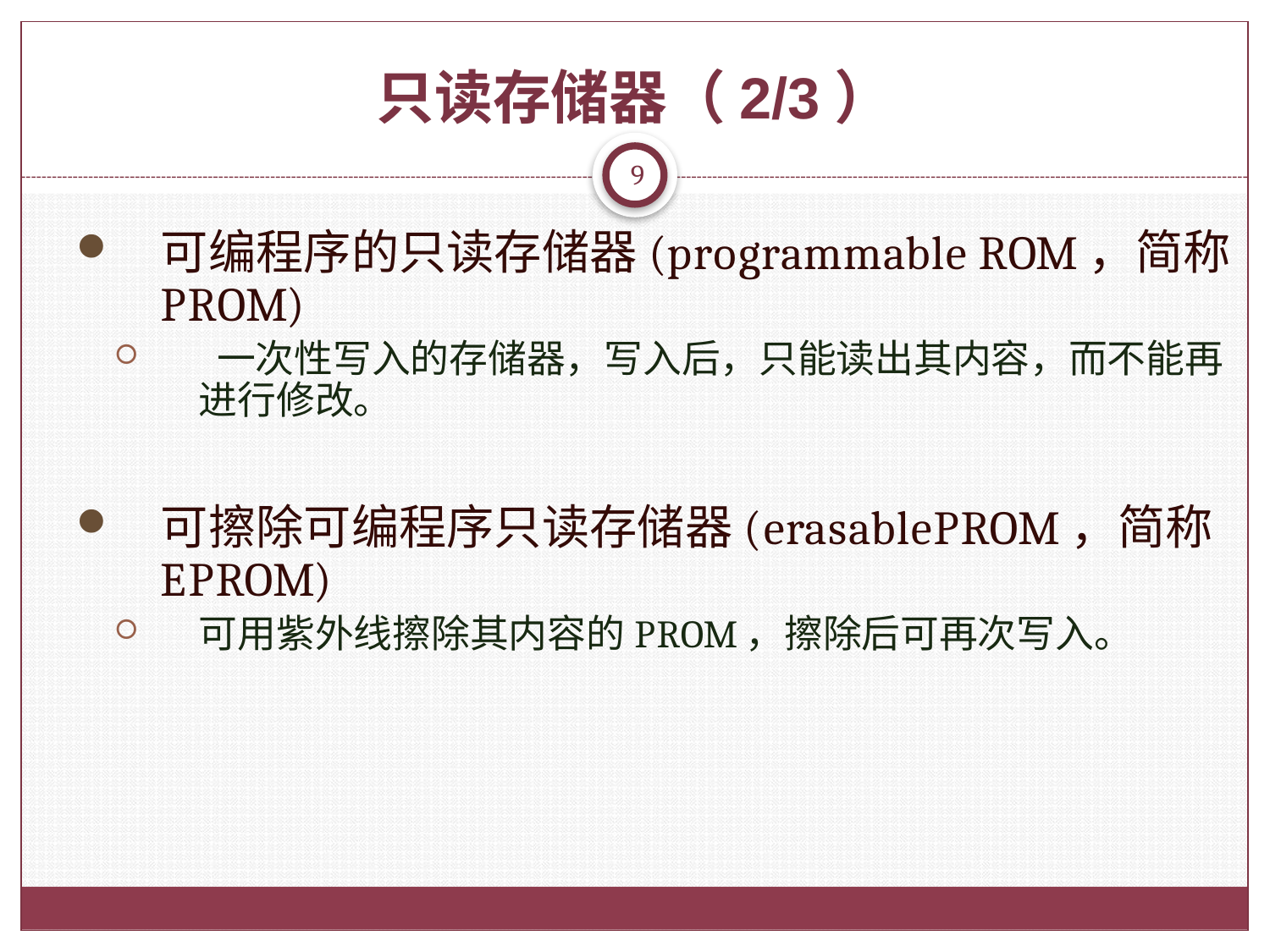

# 只读存储器（2/3）
9
可编程序的只读存储器(programmable ROM，简称PROM)
 一次性写入的存储器，写入后，只能读出其内容，而不能再进行修改。

可擦除可编程序只读存储器(erasablePROM，简称EPROM)
可用紫外线擦除其内容的PROM，擦除后可再次写入。